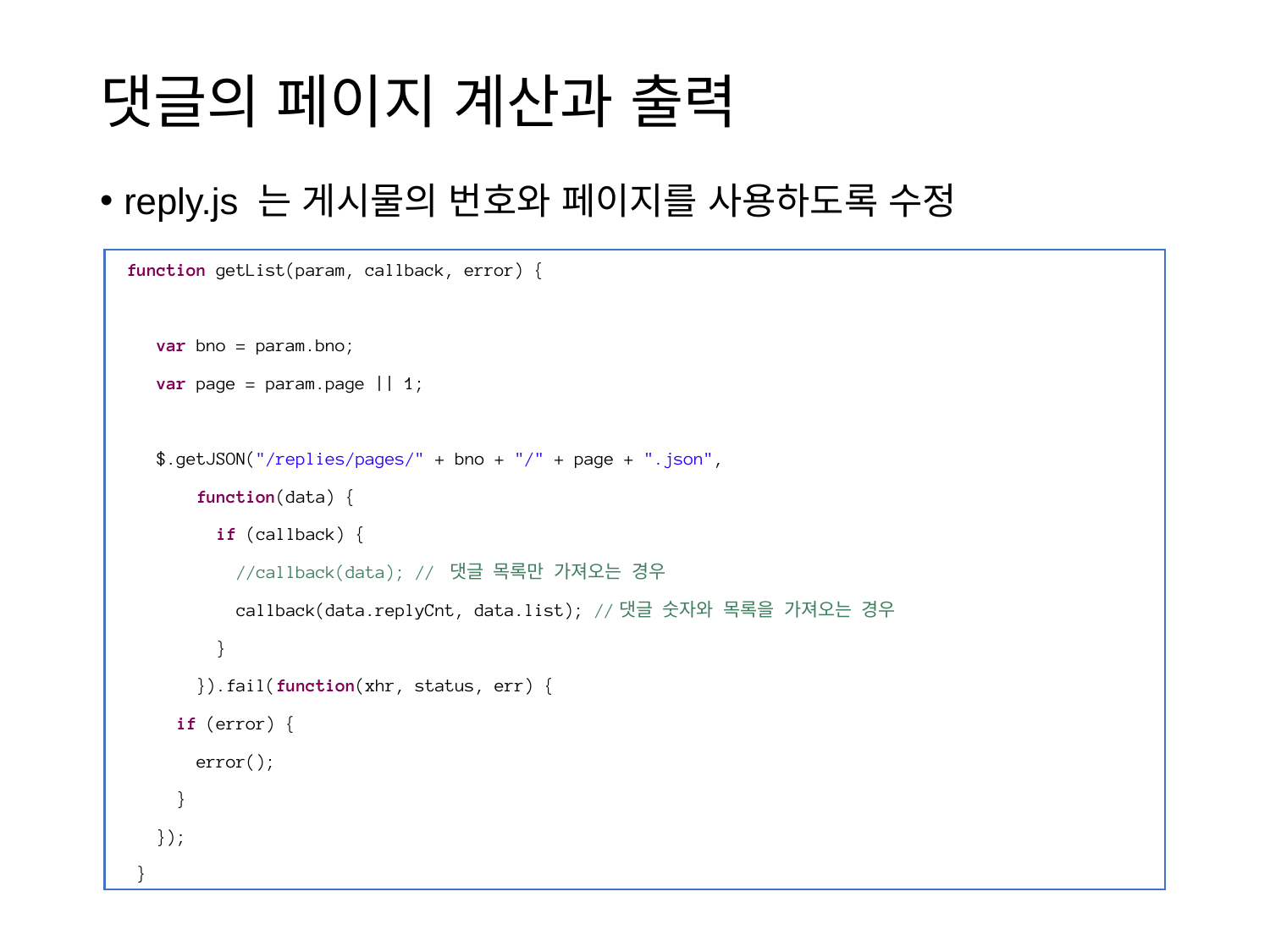

# 댓글의 페이지 계산과 출력
reply.js 는 게시물의 번호와 페이지를 사용하도록 수정
 function getList(param, callback, error) {

    var bno = param.bno;
    var page = param.page || 1;

    $.getJSON("/replies/pages/" + bno + "/" + page + ".json",
        function(data) {
          if (callback) {
            //callback(data); // 댓글 목록만 가져오는 경우
            callback(data.replyCnt, data.list); //댓글 숫자와 목록을 가져오는 경우
          }
        }).fail(function(xhr, status, err) {
      if (error) {
        error();
      }
    });
  }